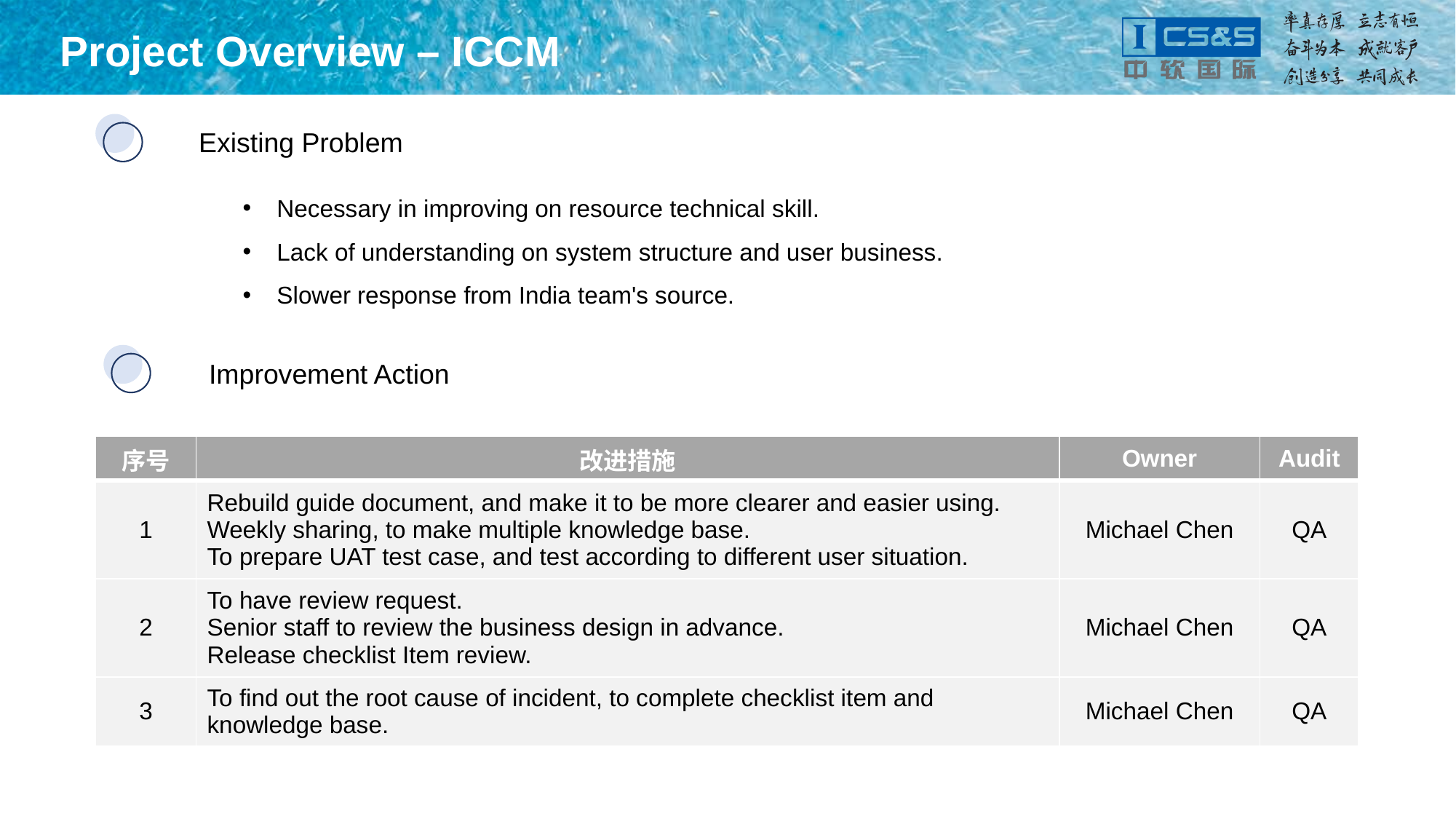

# Project Overview – ICCM

Existing Problem
Necessary in improving on resource technical skill.
Lack of understanding on system structure and user business.
Slower response from India team's source.

Improvement Action
| 序号 | 改进措施 | Owner | Audit |
| --- | --- | --- | --- |
| 1 | Rebuild guide document, and make it to be more clearer and easier using. Weekly sharing, to make multiple knowledge base. To prepare UAT test case, and test according to different user situation. | Michael Chen | QA |
| 2 | To have review request. Senior staff to review the business design in advance. Release checklist Item review. | Michael Chen | QA |
| 3 | To find out the root cause of incident, to complete checklist item and knowledge base. | Michael Chen | QA |
11